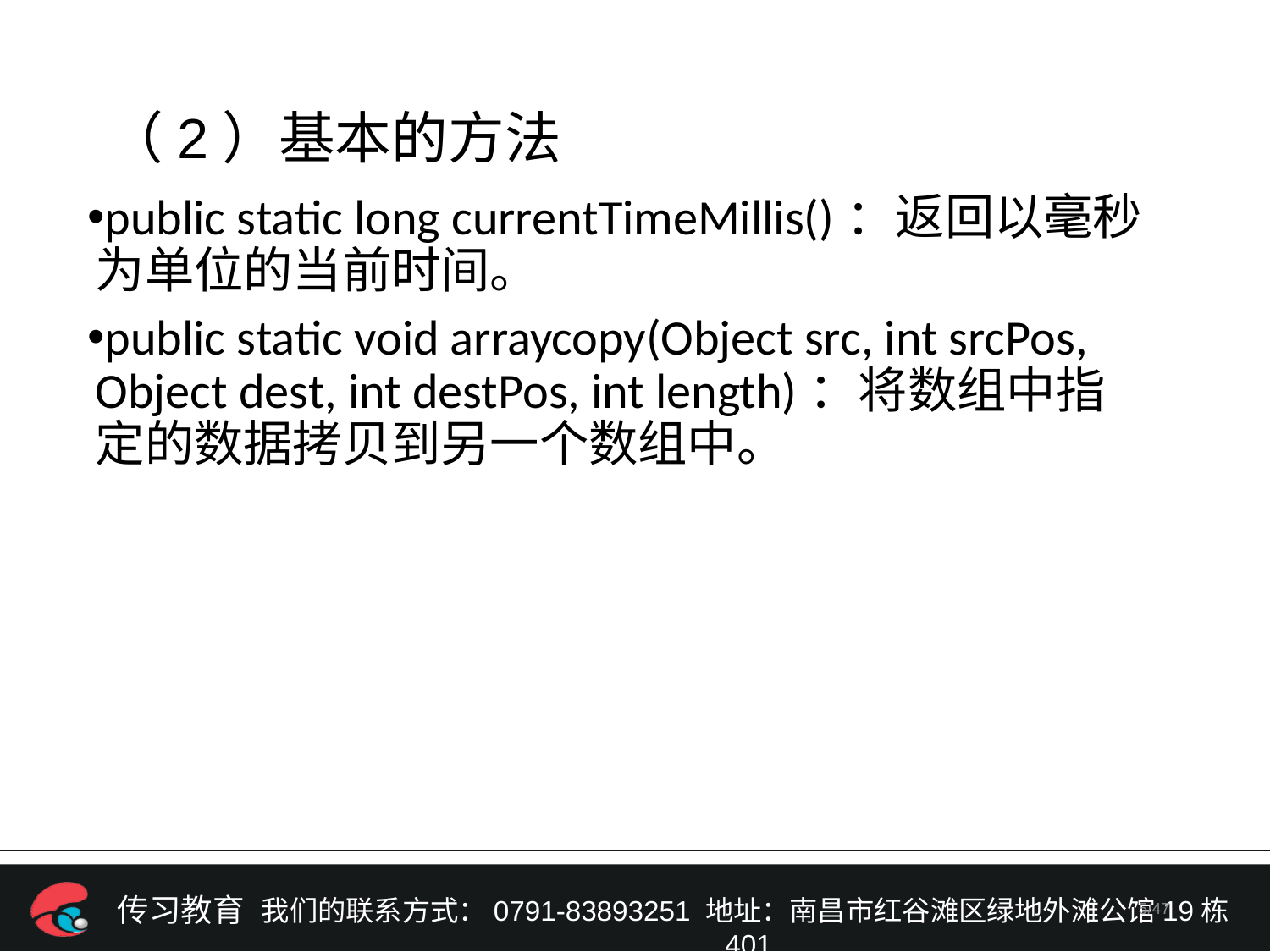

（2）基本的方法
public static long currentTimeMillis()：返回以毫秒为单位的当前时间。
public static void arraycopy(Object src, int srcPos, Object dest, int destPos, int length)：将数组中指定的数据拷贝到另一个数组中。
5/47